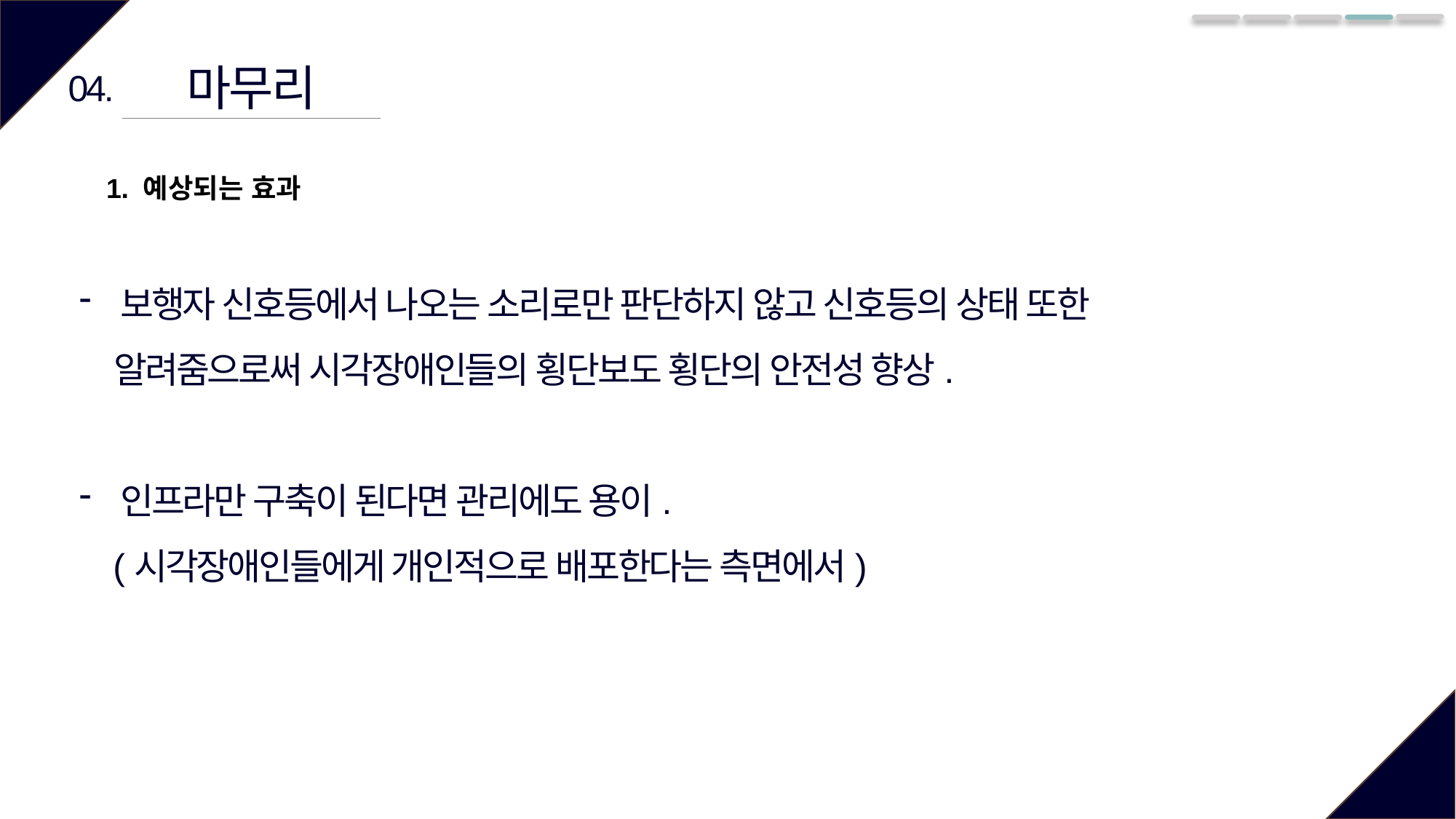

마무리
04.
1. 예상되는 효과
보행자 신호등에서 나오는 소리로만 판단하지 않고 신호등의 상태 또한
   알려줌으로써 시각장애인들의 횡단보도 횡단의 안전성 향상.

인프라만 구축이 된다면 관리에도 용이.
    (시각장애인들에게 개인적으로 배포한다는 측면에서)